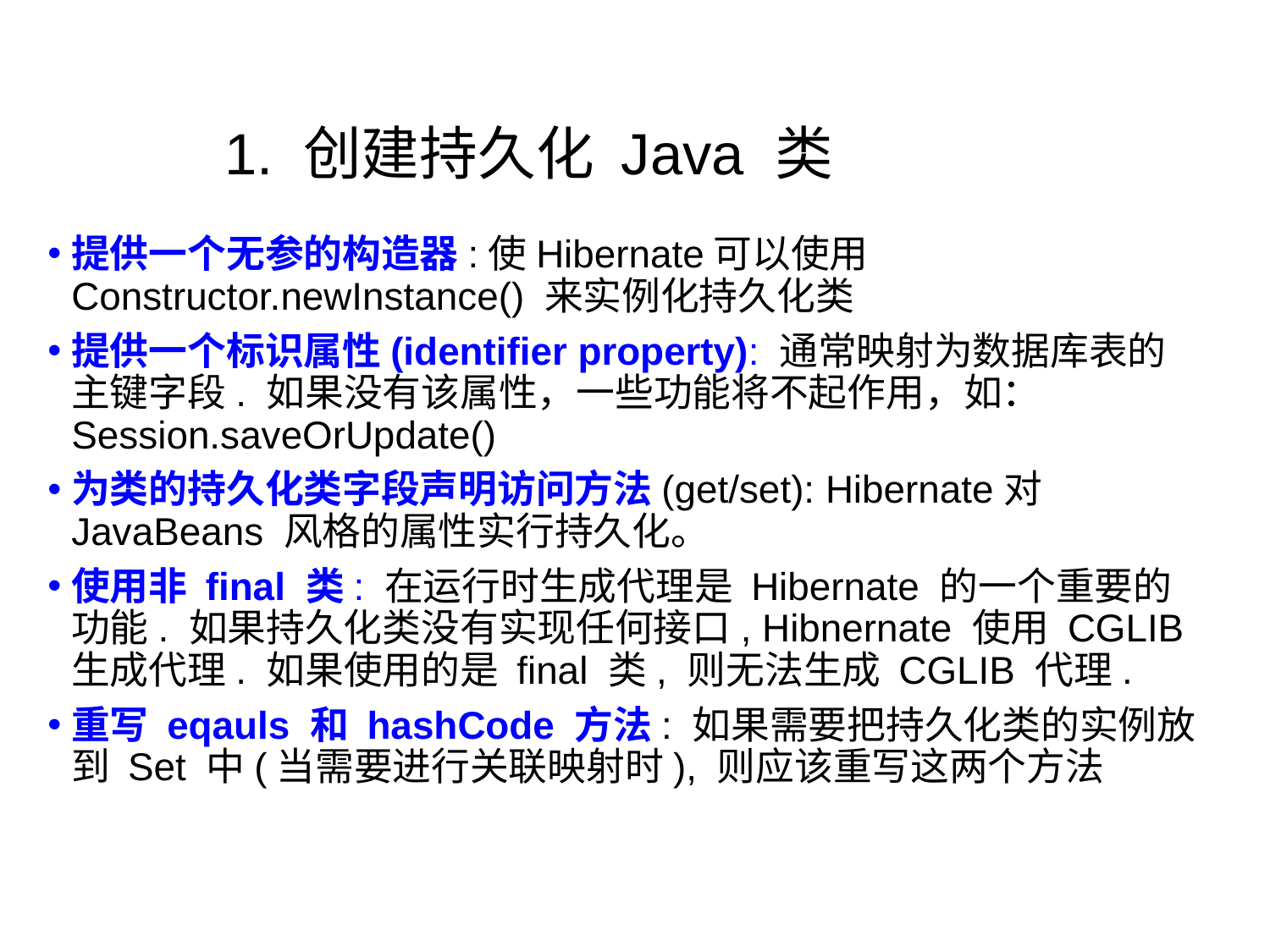

# 1. 创建持久化 Java 类
提供一个无参的构造器:使Hibernate可以使用Constructor.newInstance() 来实例化持久化类
提供一个标识属性(identifier property): 通常映射为数据库表的主键字段. 如果没有该属性，一些功能将不起作用，如：Session.saveOrUpdate()
为类的持久化类字段声明访问方法(get/set): Hibernate对JavaBeans 风格的属性实行持久化。
使用非 final 类: 在运行时生成代理是 Hibernate 的一个重要的功能. 如果持久化类没有实现任何接口, Hibnernate 使用 CGLIB 生成代理. 如果使用的是 final 类, 则无法生成 CGLIB 代理.
重写 eqauls 和 hashCode 方法: 如果需要把持久化类的实例放到 Set 中(当需要进行关联映射时), 则应该重写这两个方法